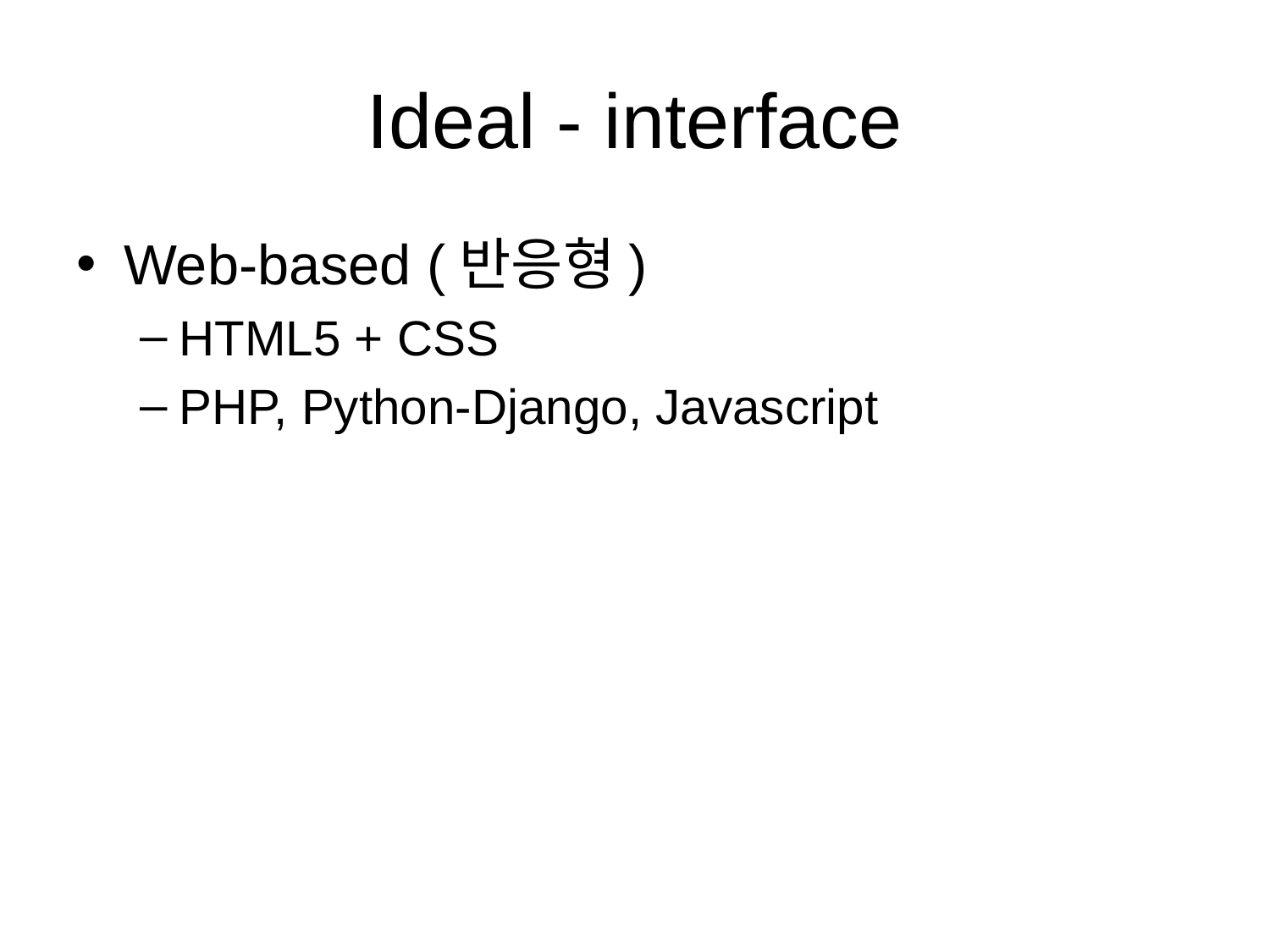

# Ideal - interface
Web-based (반응형)
HTML5 + CSS
PHP, Python-Django, Javascript